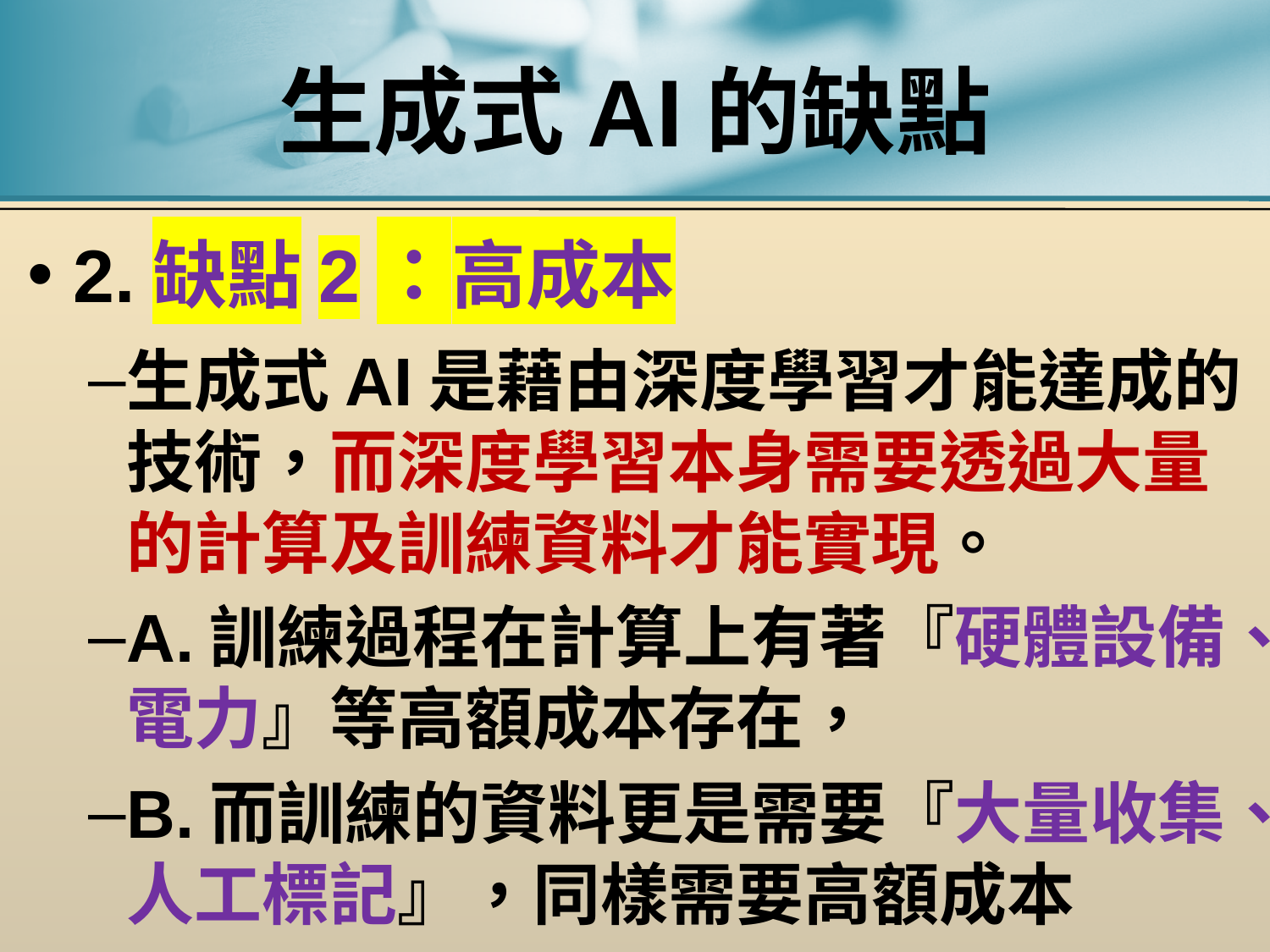

# 生成式AI的缺點
2.缺點2：高成本
生成式AI是藉由深度學習才能達成的技術，而深度學習本身需要透過大量的計算及訓練資料才能實現。
A.訓練過程在計算上有著『硬體設備、電力』等高額成本存在，
B.而訓練的資料更是需要『大量收集、人工標記』，同樣需要高額成本